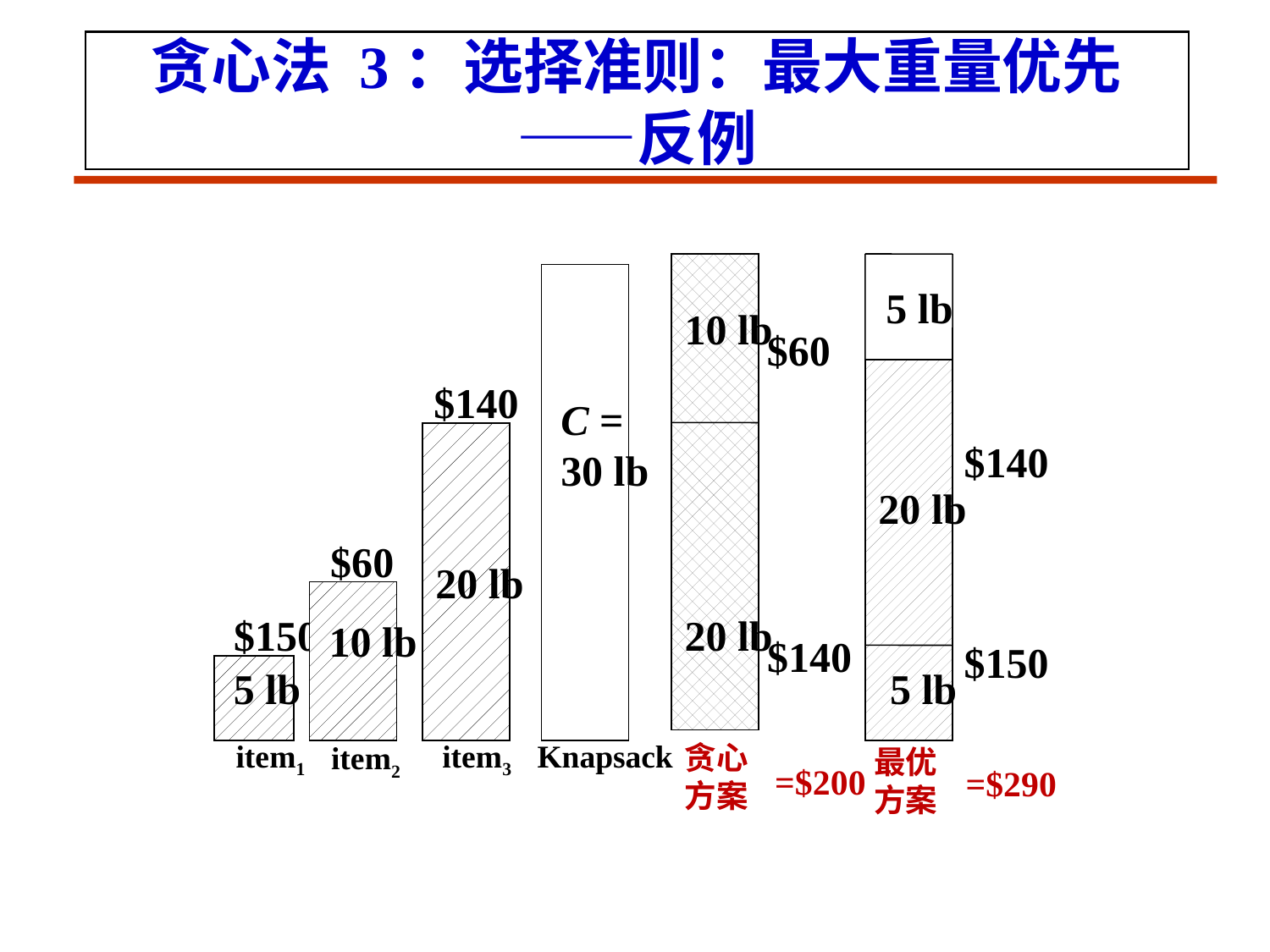

# 贪心法 3：选择准则：最大重量优先 ——反例

5 lb

$140
20 lb
$150

5 lb

10 lb
$60
$140
C =
30 lb

$60
20 lb

$150
20 lb
10 lb
$140

5 lb
item1
item3
Knapsack
贪心
方案
item2
最优
方案
=$200
=$290